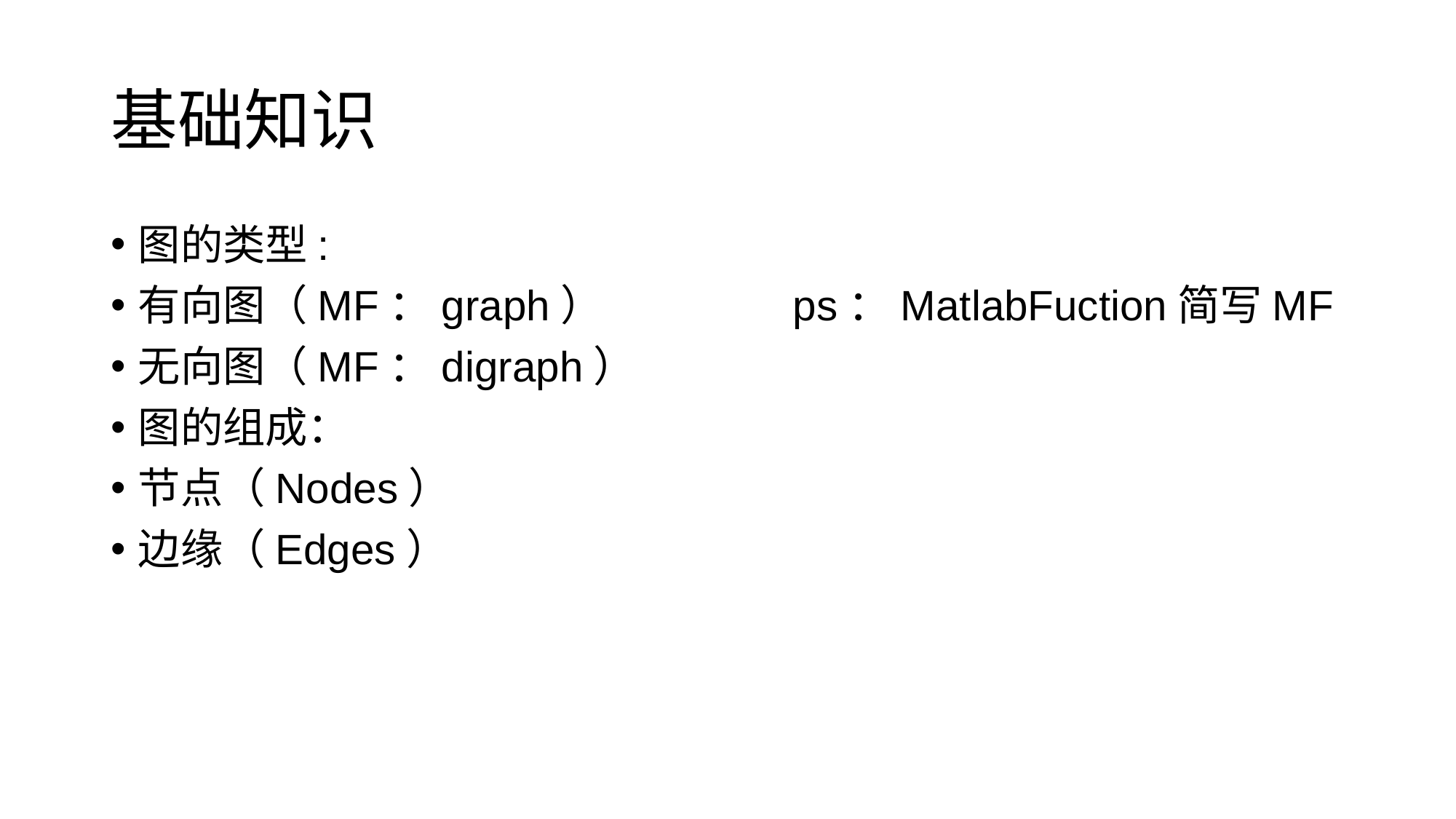

# 基础知识
图的类型:
有向图（MF：graph）		ps：MatlabFuction简写MF
无向图（MF：digraph）
图的组成：
节点（Nodes）
边缘（Edges）